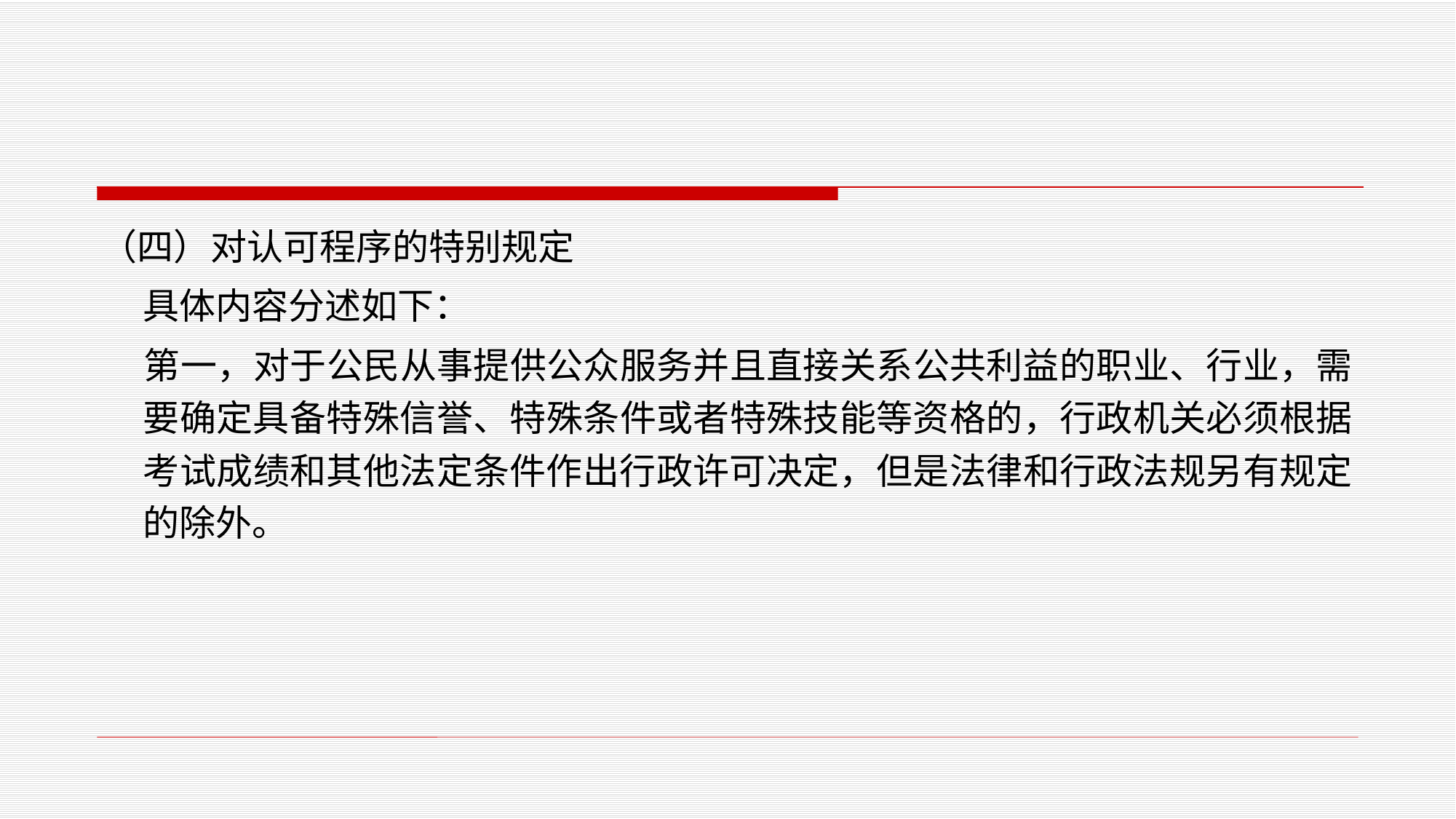

#
（四）对认可程序的特别规定
    具体内容分述如下：
    第一，对于公民从事提供公众服务并且直接关系公共利益的职业、行业，需要确定具备特殊信誉、特殊条件或者特殊技能等资格的，行政机关必须根据考试成绩和其他法定条件作出行政许可决定，但是法律和行政法规另有规定的除外。